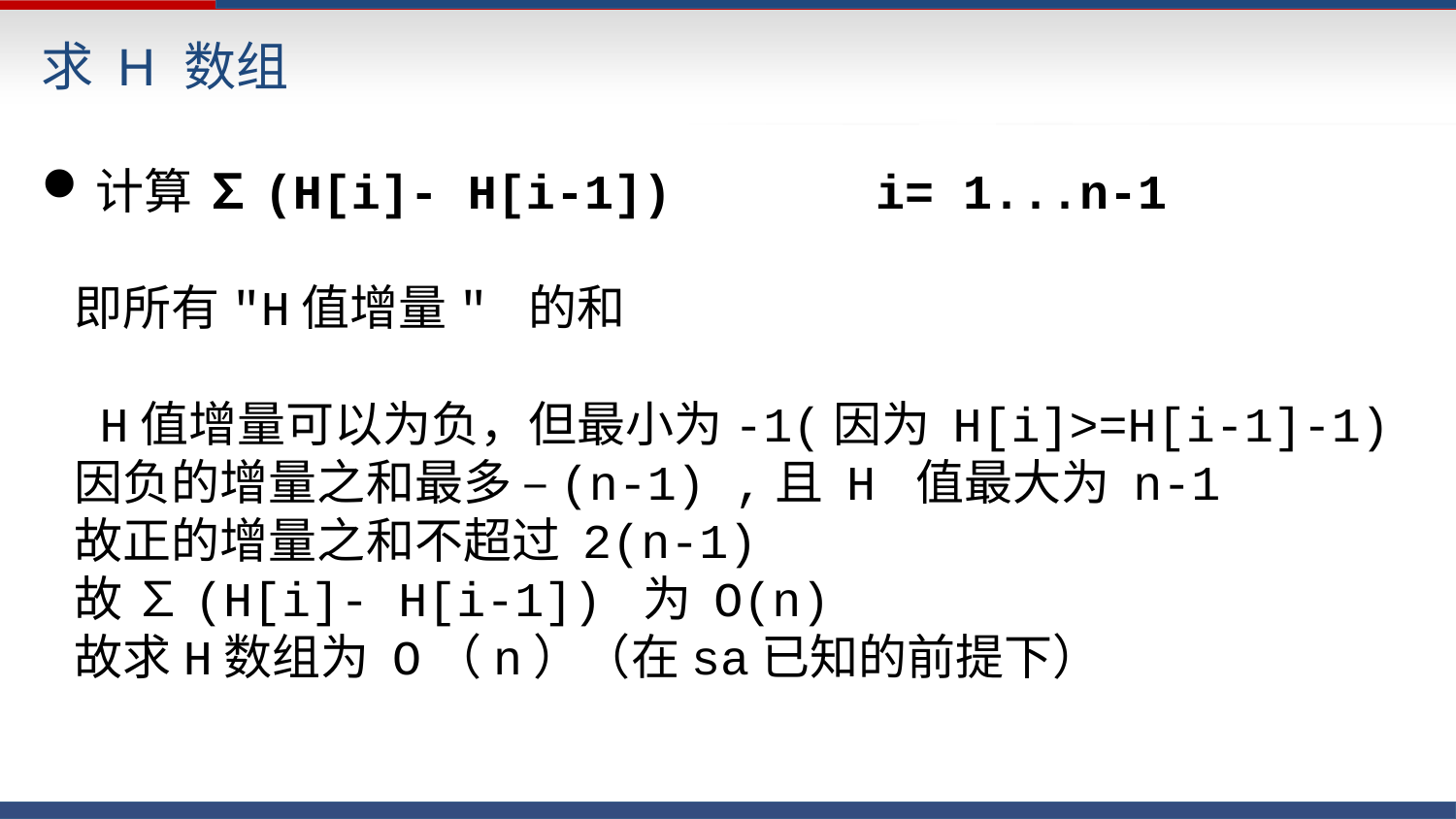

求 H 数组

计算 ∑(H[i]- H[i-1])       i= 1...n-1

  即所有"H值增量" 的和

  H值增量可以为负，但最小为-1(因为 H[i]>=H[i-1]-1)
  因负的增量之和最多 –(n-1) ,且 H 值最大为 n-1
  故正的增量之和不超过 2(n-1)
  故 ∑(H[i]- H[i-1]) 为 O(n)
  故求H数组为 O（n）（在sa已知的前提下）